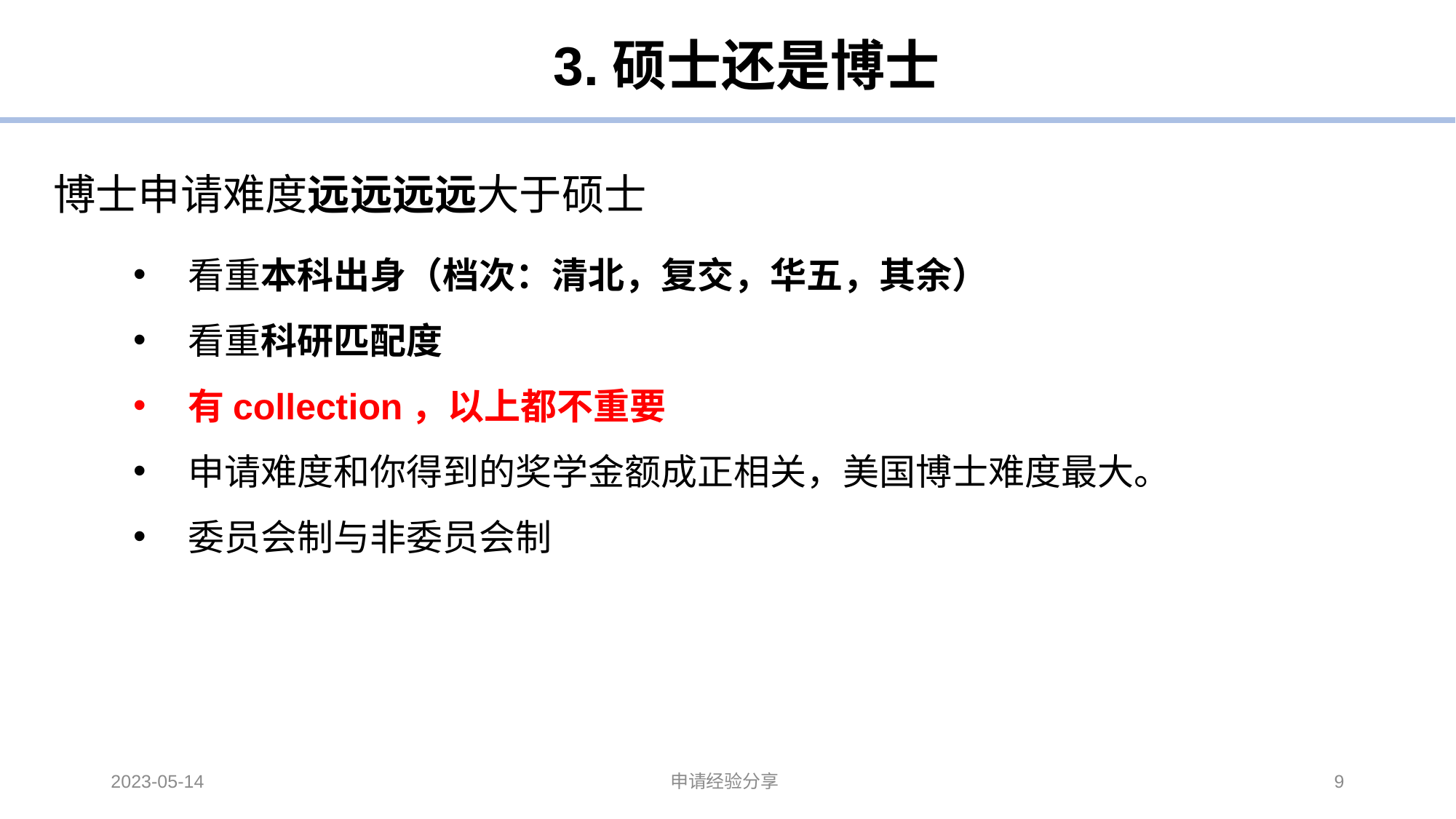

3.硕士还是博士
博士申请难度远远远远大于硕士
看重本科出身（档次：清北，复交，华五，其余）
看重科研匹配度
有collection，以上都不重要
申请难度和你得到的奖学金额成正相关，美国博士难度最大。
委员会制与非委员会制
2023-05-14
申请经验分享
9